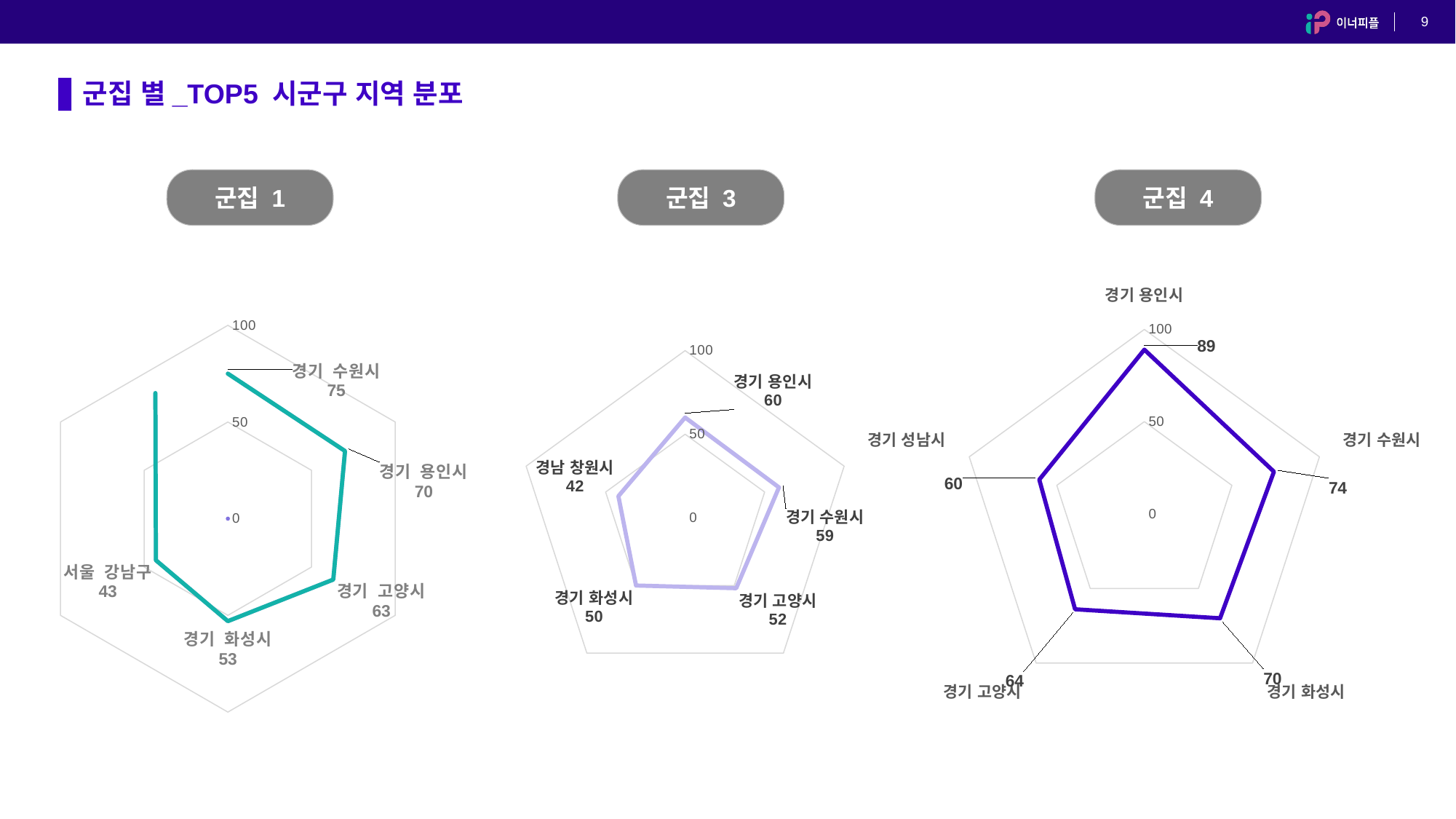

#
9
군집 별_TOP5 시군구 지역 분포

군집 1
군집 3
군집 4

### Chart

| Category |  |  |  |  |  |
|---|---|---|---|---|---|
|  수원시 | 75.0 | 1.0 | None | 0.0 | 75.0 |
|  용인시 | 70.0 | None | None | 0.0 | 70.0 |
|  고양시 | 63.0 | None | None | 0.0 | 63.0 |
|  화성시 | 53.0 | None | None | 0.0 | 53.0 |
|  강남구 | 43.0 | None | None | 0.0 | 43.0 |

### Chart

| Category |  |
|---|---|
| 경기 용인시 | 89.0 |
| 경기 수원시 | 74.0 |
| 경기 화성시 | 70.0 |
| 경기 고양시 | 64.0 |
| 경기 성남시 | 60.0 |

### Chart

| Category |  |
|---|---|
| 경기 용인시 | 60.0 |
| 경기 수원시 | 59.0 |
| 경기 고양시 | 52.0 |
| 경기 화성시 | 50.0 |
| 경남 창원시 | 42.0 |